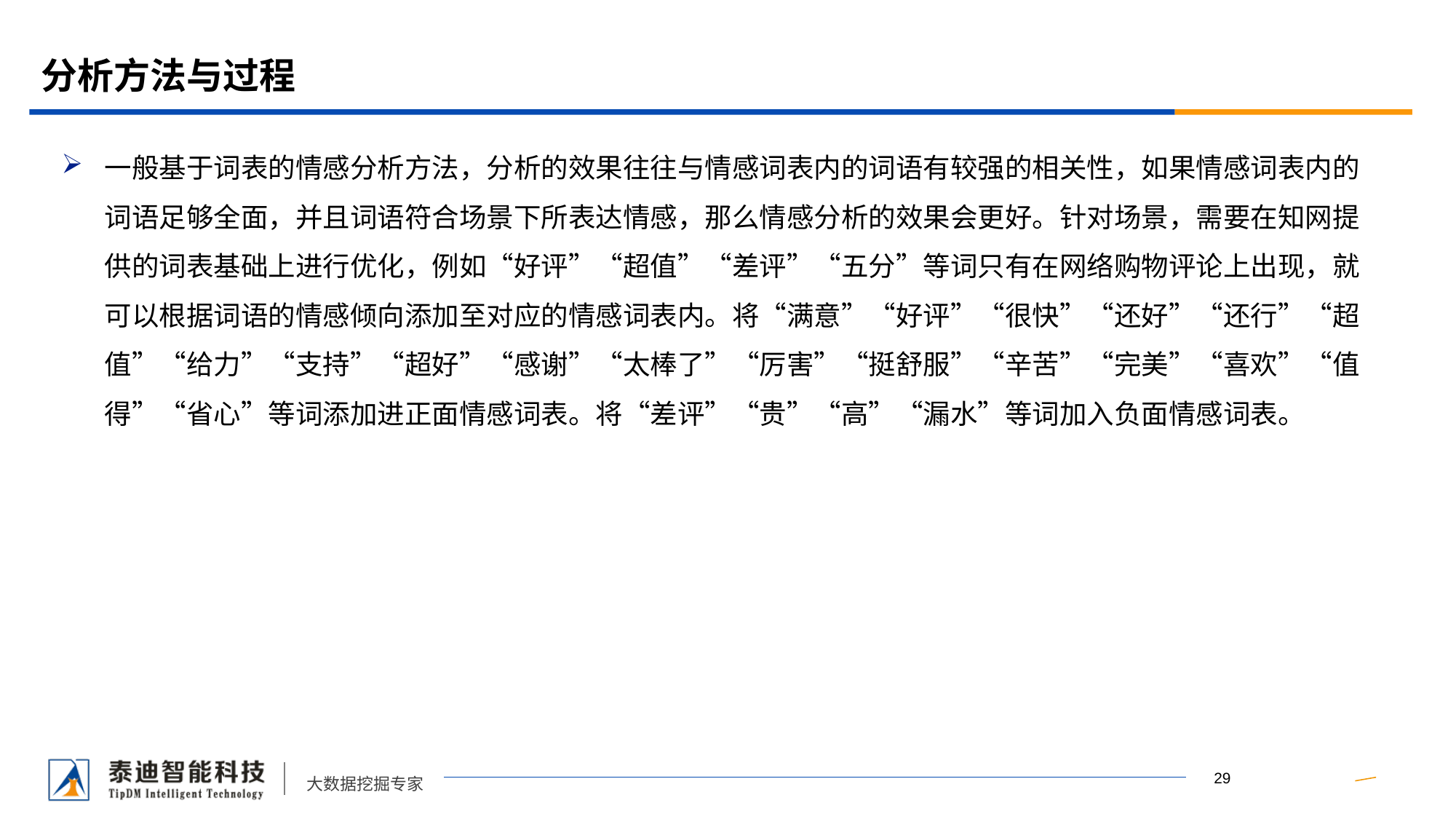

# 分析方法与过程
一般基于词表的情感分析方法，分析的效果往往与情感词表内的词语有较强的相关性，如果情感词表内的词语足够全面，并且词语符合场景下所表达情感，那么情感分析的效果会更好。针对场景，需要在知网提供的词表基础上进行优化，例如“好评”“超值”“差评”“五分”等词只有在网络购物评论上出现，就可以根据词语的情感倾向添加至对应的情感词表内。将“满意”“好评”“很快”“还好”“还行”“超值”“给力”“支持”“超好”“感谢”“太棒了”“厉害”“挺舒服”“辛苦”“完美”“喜欢”“值得”“省心”等词添加进正面情感词表。将“差评”“贵”“高”“漏水”等词加入负面情感词表。